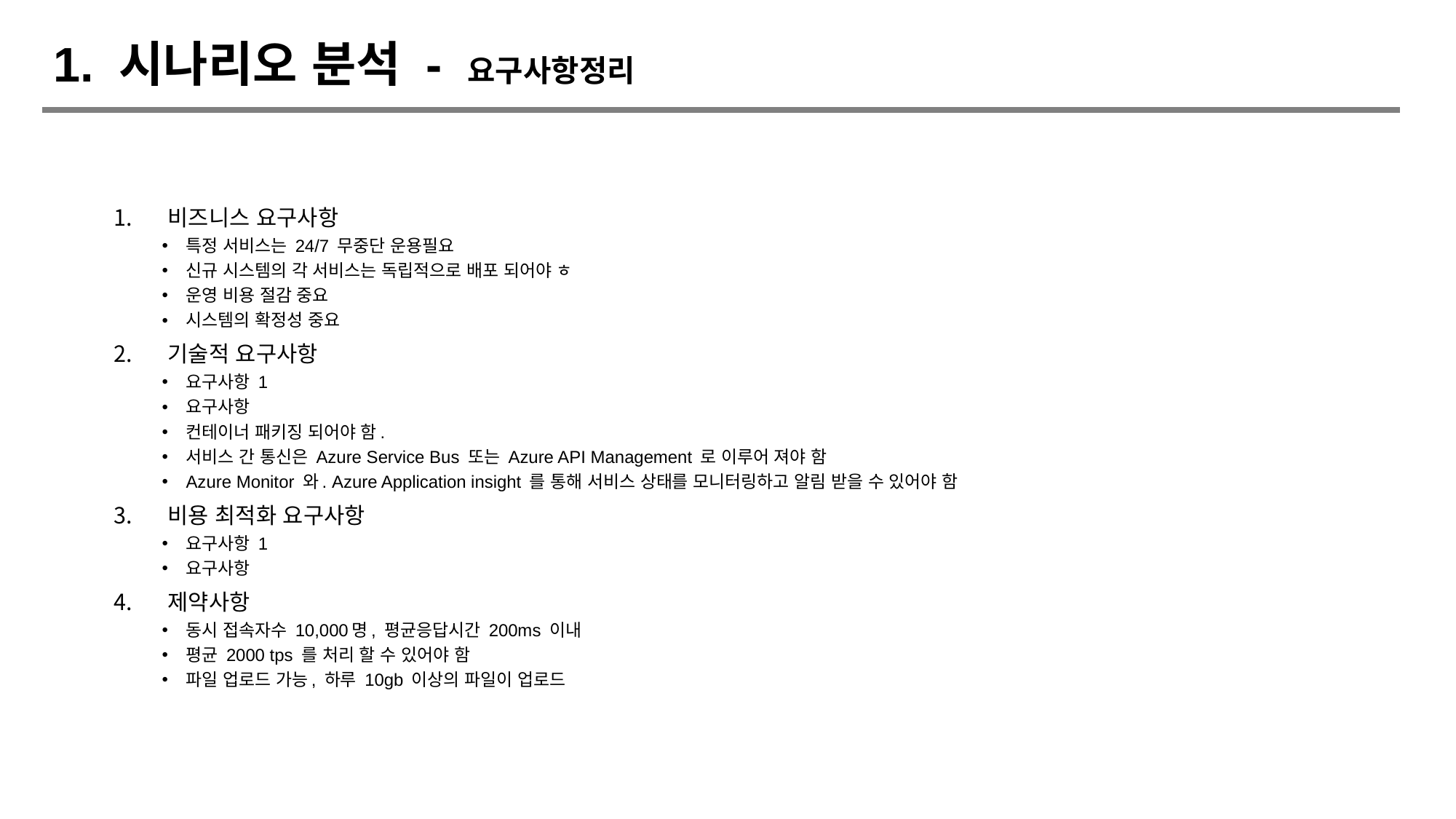

# 1. 시나리오 분석 - 요구사항정리
비즈니스 요구사항
특정 서비스는 24/7 무중단 운용필요
신규 시스템의 각 서비스는 독립적으로 배포 되어야 ㅎ
운영 비용 절감 중요
시스템의 확정성 중요
기술적 요구사항
요구사항 1
요구사항
컨테이너 패키징 되어야 함.
서비스 간 통신은 Azure Service Bus 또는 Azure API Management 로 이루어 져야 함
Azure Monitor 와. Azure Application insight 를 통해 서비스 상태를 모니터링하고 알림 받을 수 있어야 함
비용 최적화 요구사항
요구사항 1
요구사항
제약사항
동시 접속자수 10,000명, 평균응답시간 200ms 이내
평균 2000 tps 를 처리 할 수 있어야 함
파일 업로드 가능, 하루 10gb 이상의 파일이 업로드